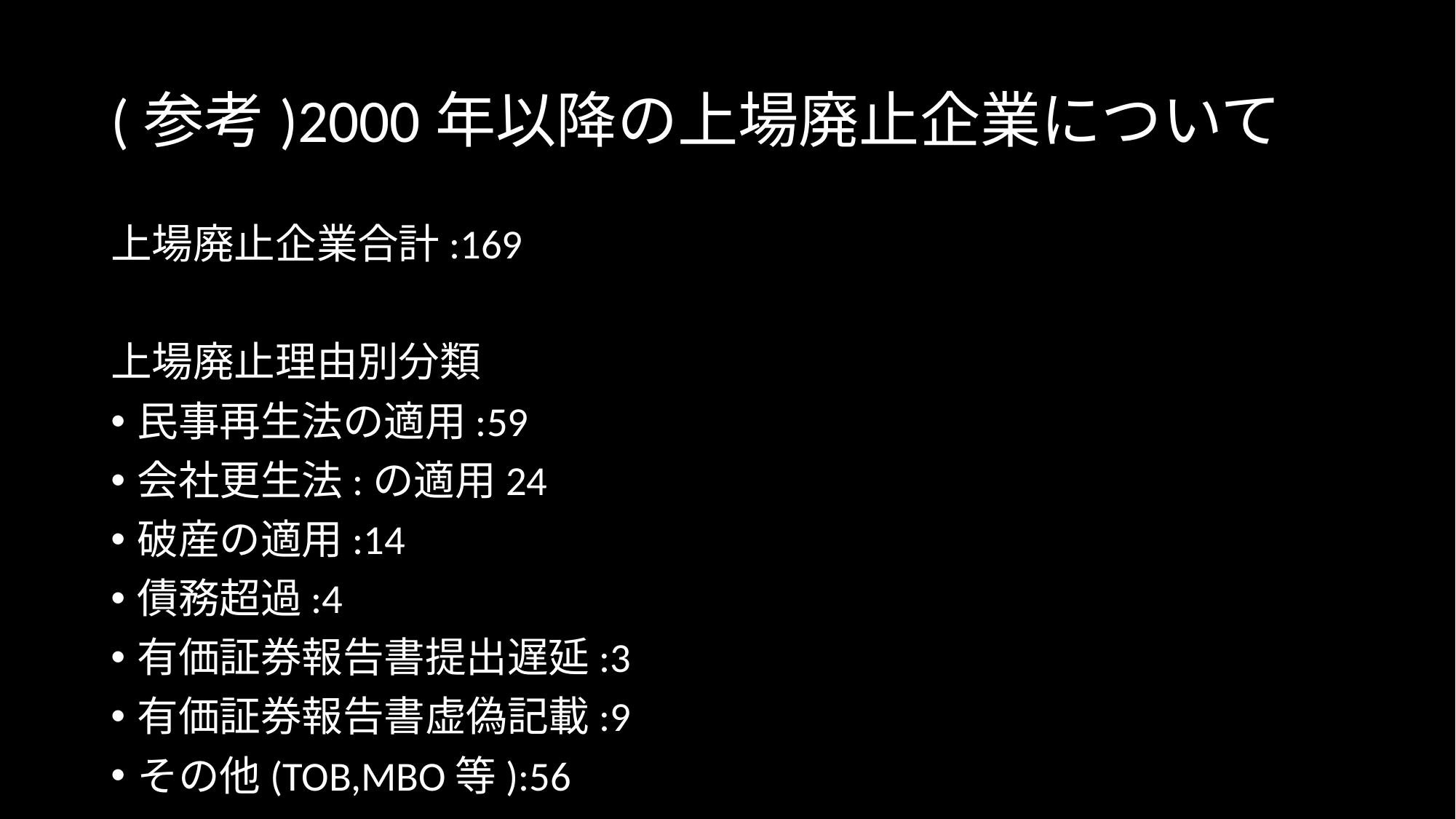

# (参考)2000年以降の上場廃止企業について
上場廃止企業合計:169

上場廃止理由別分類
民事再生法の適用:59
会社更生法:の適用24
破産の適用:14
債務超過:4
有価証券報告書提出遅延:3
有価証券報告書虚偽記載:9
その他(TOB,MBO等):56